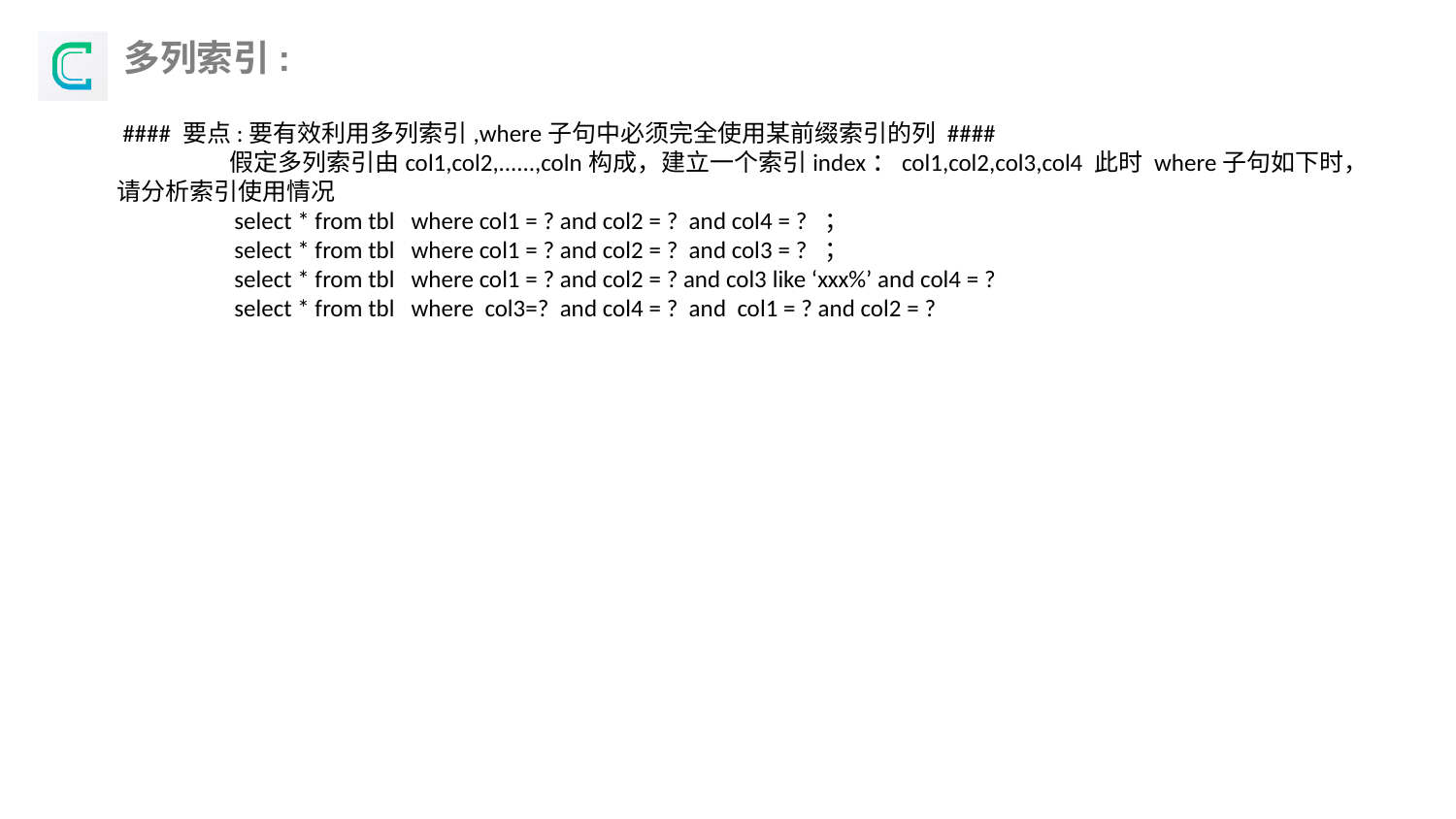

多列索引:
 #### 要点:要有效利用多列索引,where子句中必须完全使用某前缀索引的列 ####
                    假定多列索引由col1,col2,......,coln构成，建立一个索引index：col1,col2,col3,col4 此时 where子句如下时，请分析索引使用情况
                     select * from tbl   where col1 = ? and col2 = ?  and col4 = ?  ；
                     select * from tbl   where col1 = ? and col2 = ?  and col3 = ?  ；
                     select * from tbl   where col1 = ? and col2 = ? and col3 like ‘xxx%’ and col4 = ?
                     select * from tbl   where  col3=?  and col4 = ?  and  col1 = ? and col2 = ?
5